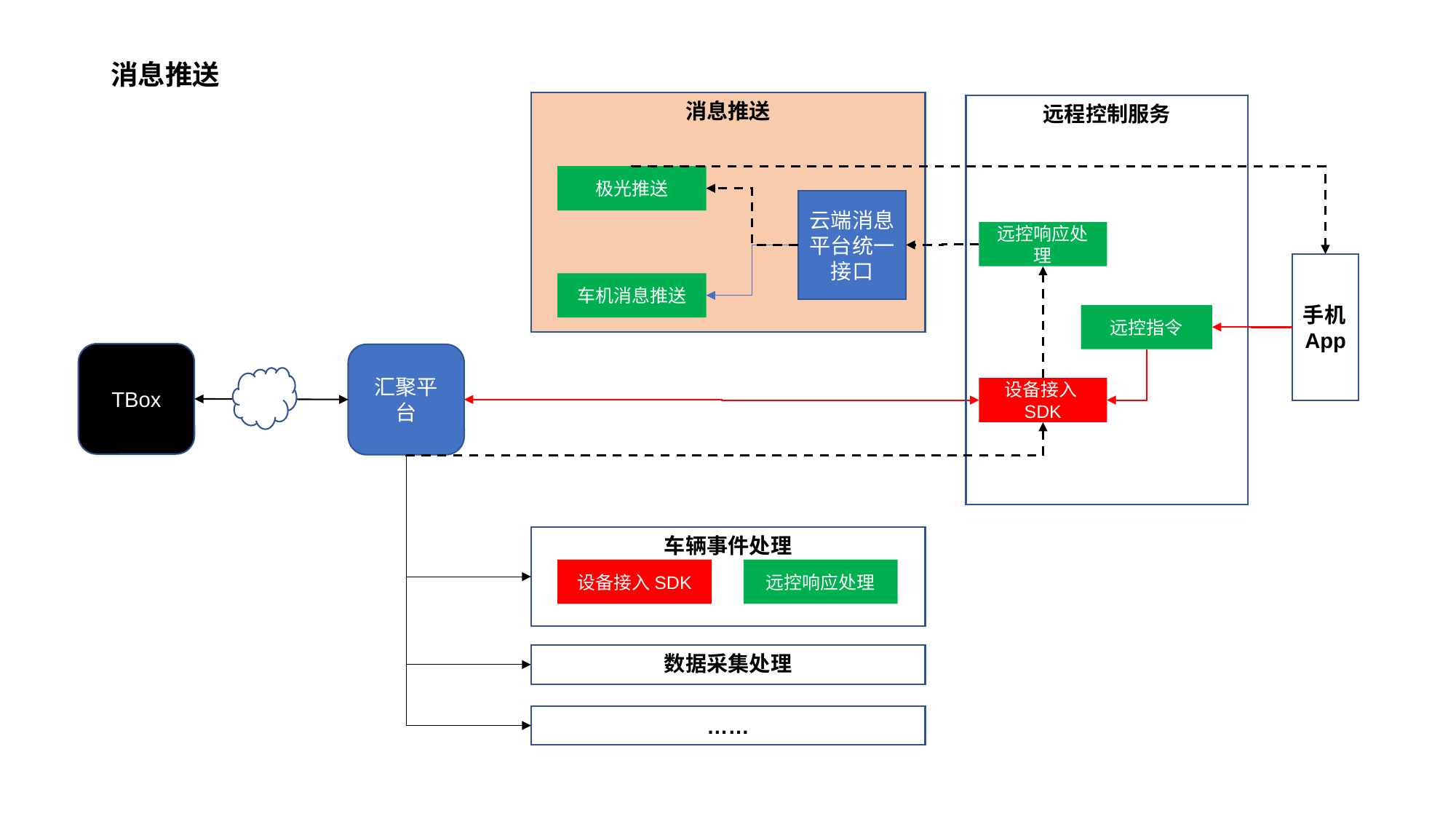

# 消息推送
消息推送
远程控制服务
极光推送
云端消息平台统一接口
远控响应处理
手机App
车机消息推送
远控指令
TBox
汇聚平台

设备接入SDK
车辆事件处理
设备接入SDK
远控响应处理
数据采集处理
……